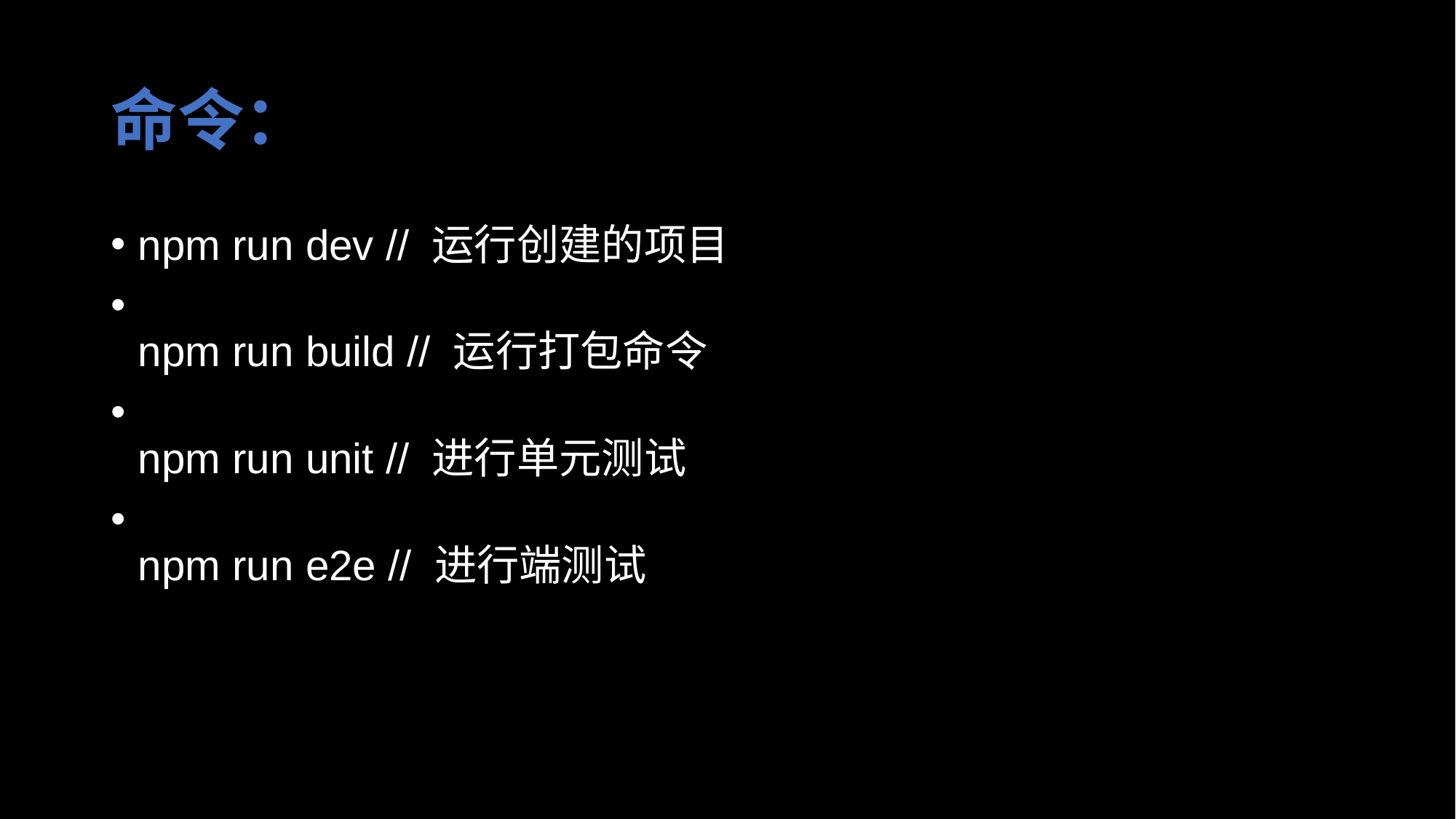

# 命令：
npm run dev // 运行创建的项目
npm run build // 运行打包命令
npm run unit // 进行单元测试
npm run e2e // 进行端测试